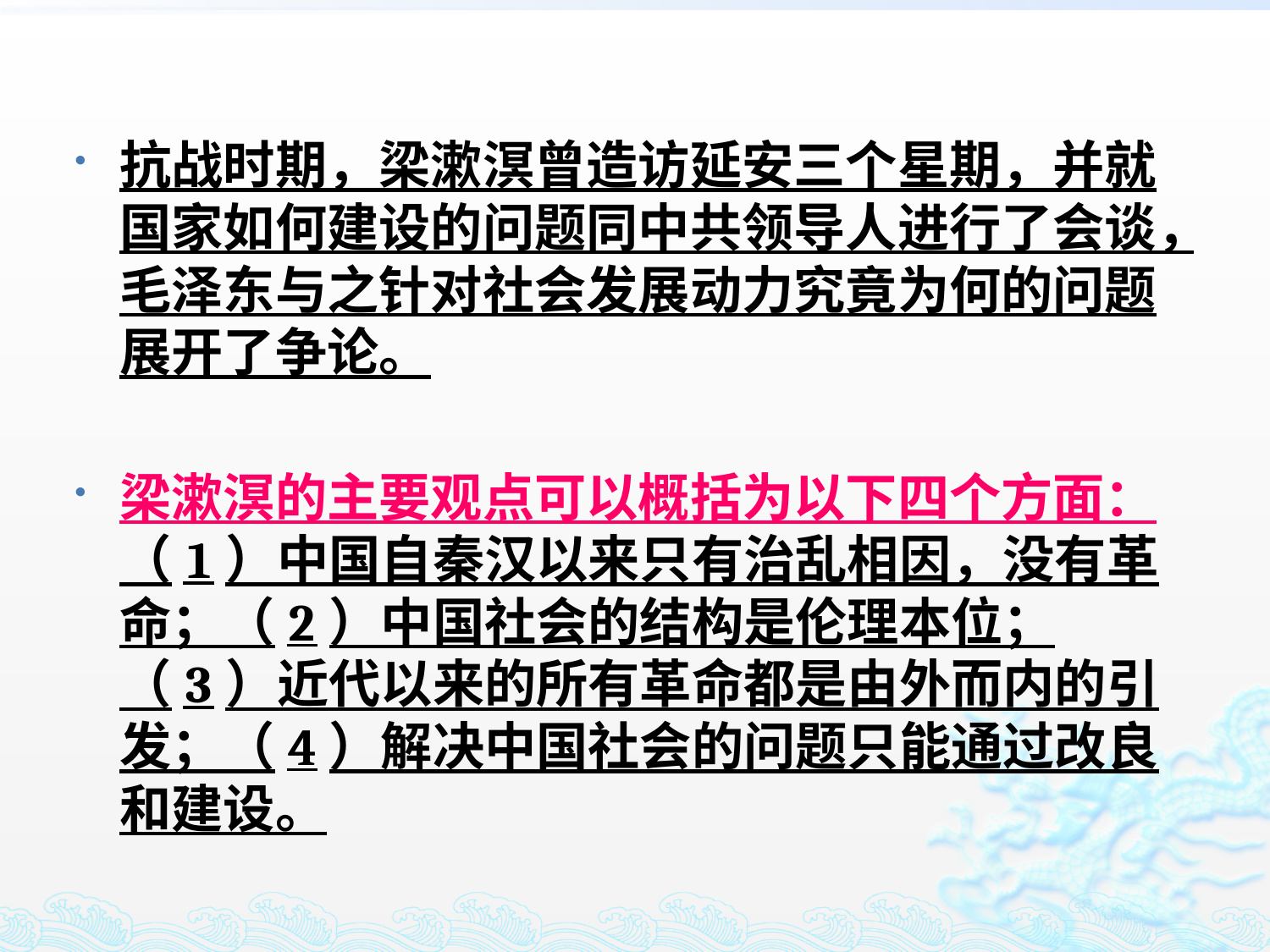

抗战时期，梁漱溟曾造访延安三个星期，并就国家如何建设的问题同中共领导人进行了会谈，毛泽东与之针对社会发展动力究竟为何的问题展开了争论。

梁漱溟的主要观点可以概括为以下四个方面：（1）中国自秦汉以来只有治乱相因，没有革命；（2）中国社会的结构是伦理本位；（3）近代以来的所有革命都是由外而内的引发；（4）解决中国社会的问题只能通过改良和建设。